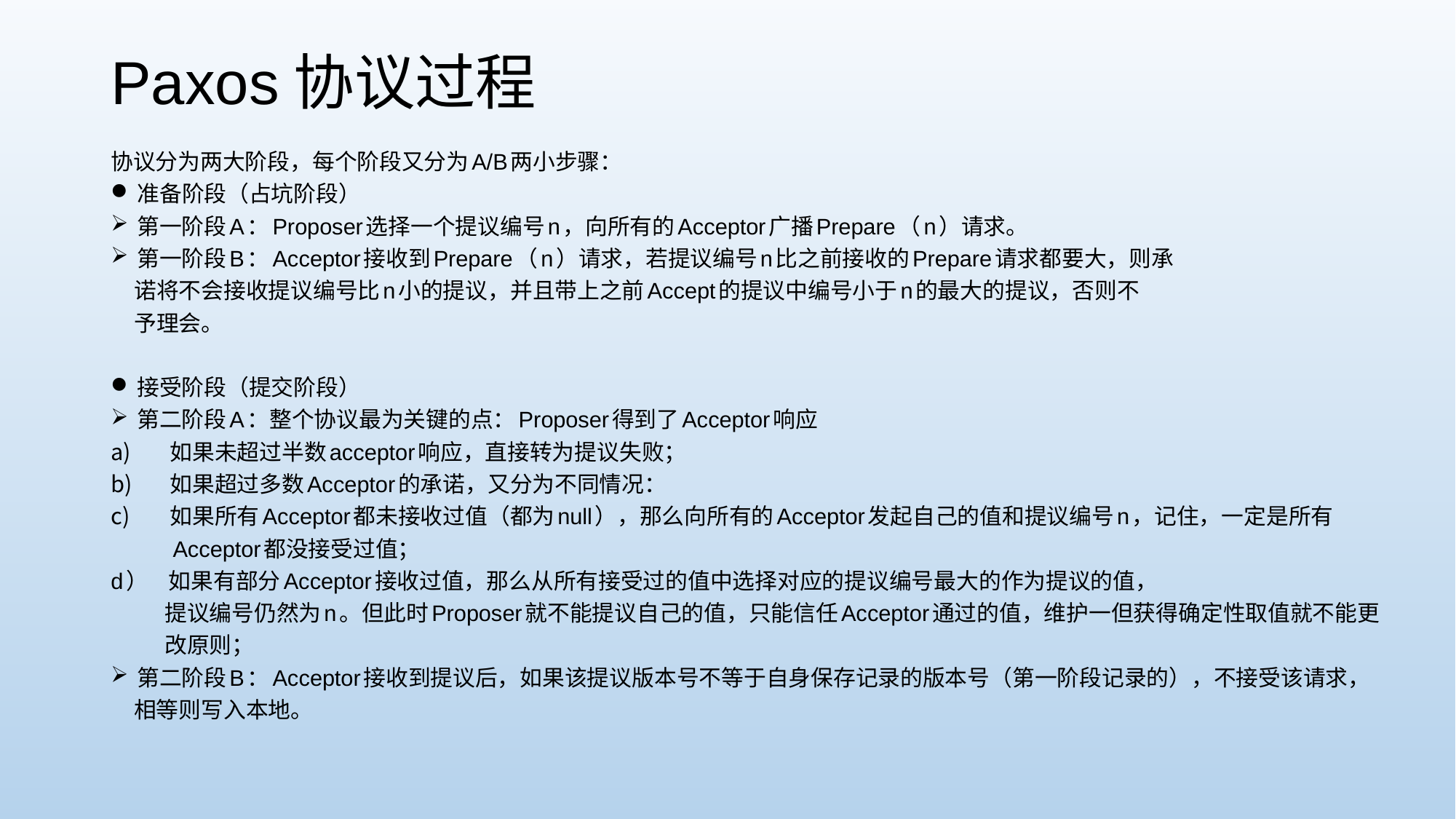

# Paxos协议过程
协议分为两大阶段，每个阶段又分为A/B两小步骤：
准备阶段（占坑阶段）
第一阶段A：Proposer选择一个提议编号n，向所有的Acceptor广播Prepare（n）请求。
第一阶段B：Acceptor接收到Prepare（n）请求，若提议编号n比之前接收的Prepare请求都要大，则承
    诺将不会接收提议编号比n小的提议，并且带上之前Accept的提议中编号小于n的最大的提议，否则不
    予理会。

接受阶段（提交阶段）
第二阶段A：整个协议最为关键的点：Proposer得到了Acceptor响应
如果未超过半数acceptor响应，直接转为提议失败；
如果超过多数Acceptor的承诺，又分为不同情况：
如果所有Acceptor都未接收过值（都为null），那么向所有的Acceptor发起自己的值和提议编号n，记住，一定是所有
          Acceptor都没接受过值；
d）    如果有部分Acceptor接收过值，那么从所有接受过的值中选择对应的提议编号最大的作为提议的值，
          提议编号仍然为n。但此时Proposer就不能提议自己的值，只能信任Acceptor通过的值，维护一但获得确定性取值就不能更
          改原则；
第二阶段B：Acceptor接收到提议后，如果该提议版本号不等于自身保存记录的版本号（第一阶段记录的），不接受该请求，
    相等则写入本地。